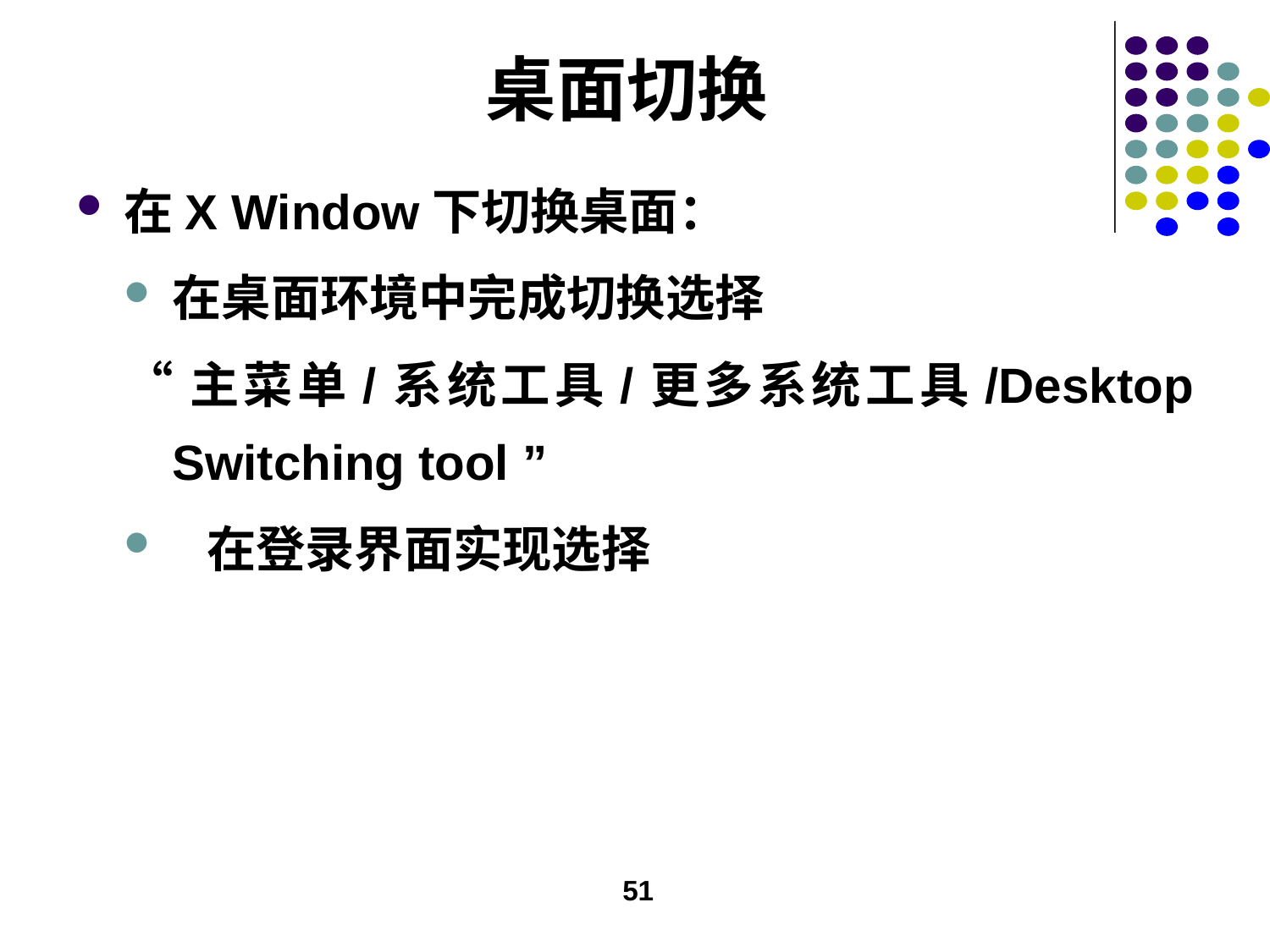

# 桌面切换
在X Window下切换桌面：
在桌面环境中完成切换选择
“主菜单/系统工具/更多系统工具/Desktop Switching tool ”
  在登录界面实现选择
51